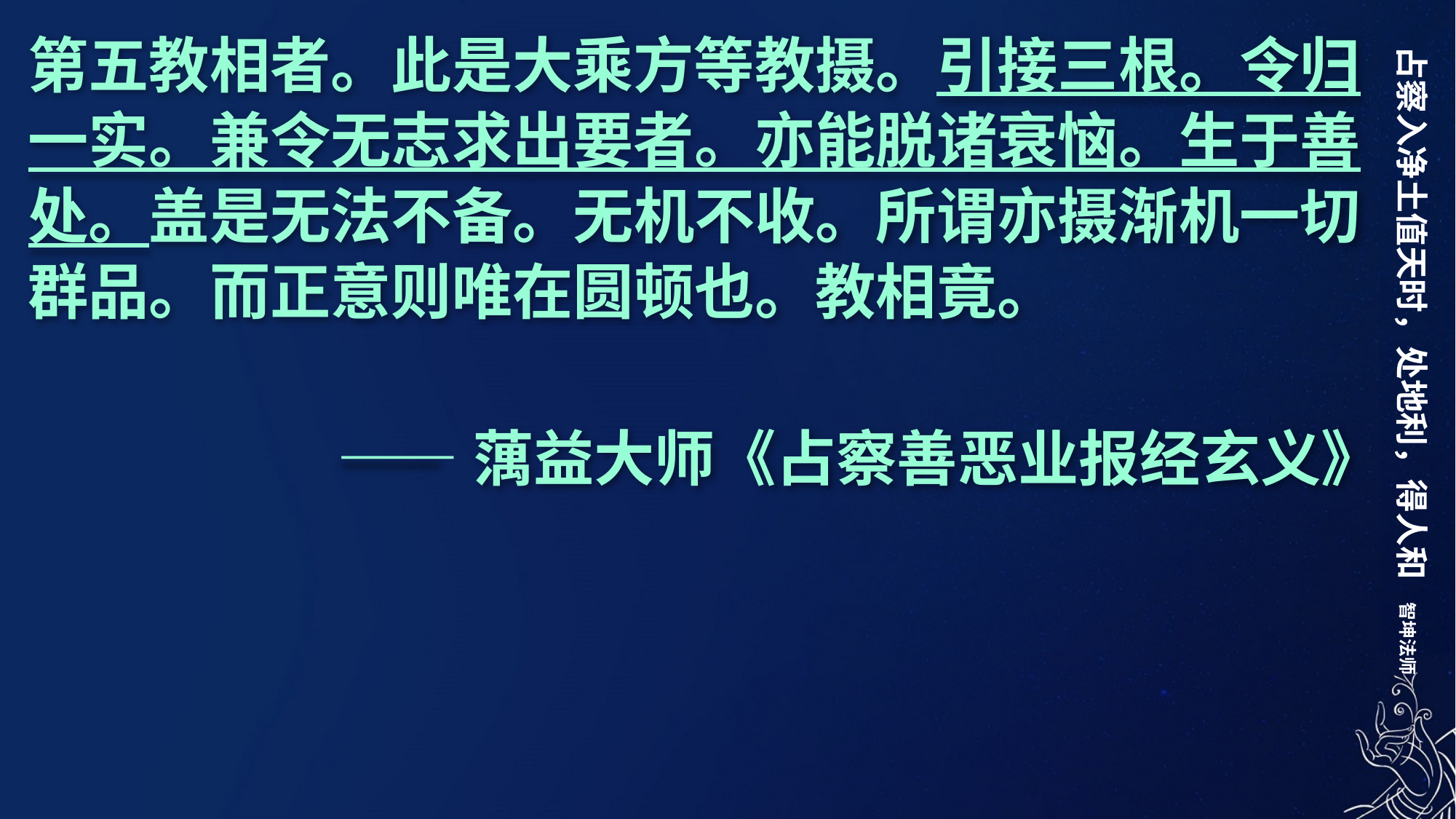

第五教相者。此是大乘方等教摄。引接三根。令归一实。兼令无志求出要者。亦能脱诸衰恼。生于善处。盖是无法不备。无机不收。所谓亦摄渐机一切群品。而正意则唯在圆顿也。教相竟。

——蕅益大师《占察善恶业报经玄义》